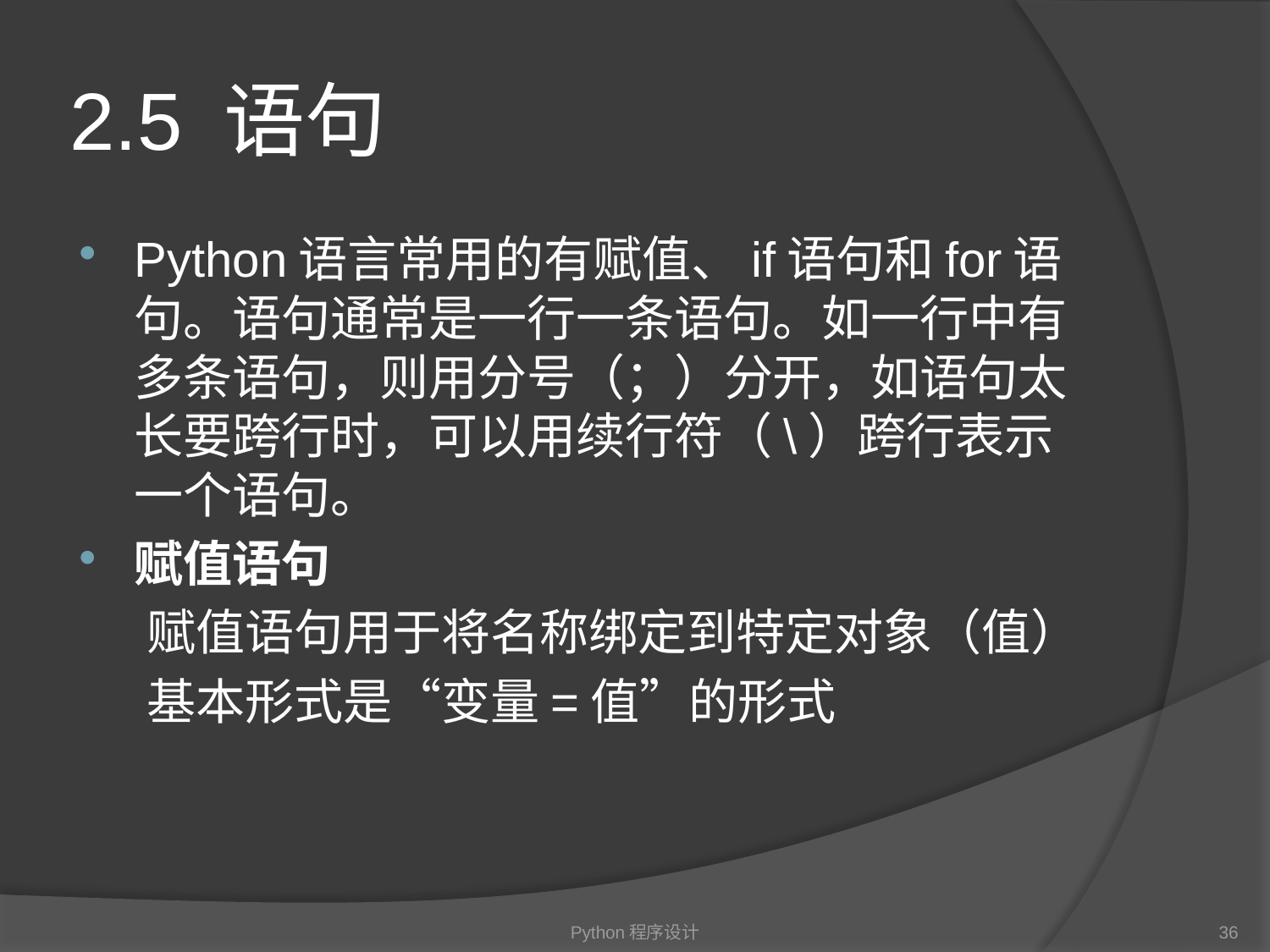

# 2.5 语句
Python语言常用的有赋值、if语句和for语句。语句通常是一行一条语句。如一行中有多条语句，则用分号（；）分开，如语句太长要跨行时，可以用续行符（\）跨行表示一个语句。
赋值语句
     赋值语句用于将名称绑定到特定对象（值）
     基本形式是“变量=值”的形式

Python程序设计
36